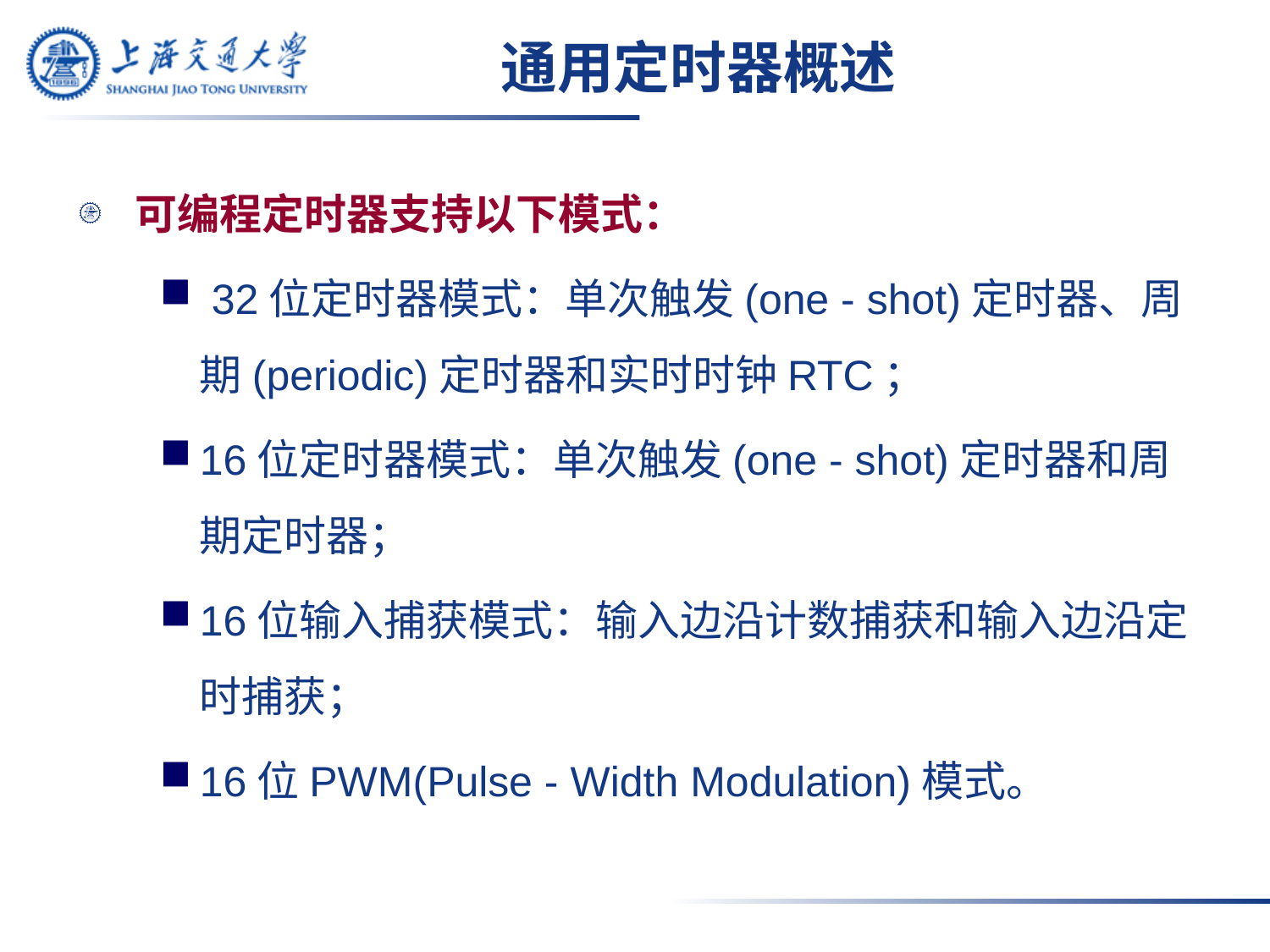

# 通用定时器概述
可编程定时器支持以下模式：
 32位定时器模式：单次触发(one - shot)定时器、周期(periodic)定时器和实时时钟RTC；
16位定时器模式：单次触发(one - shot)定时器和周期定时器；
16位输入捕获模式：输入边沿计数捕获和输入边沿定时捕获；
16位PWM(Pulse - Width Modulation)模式。